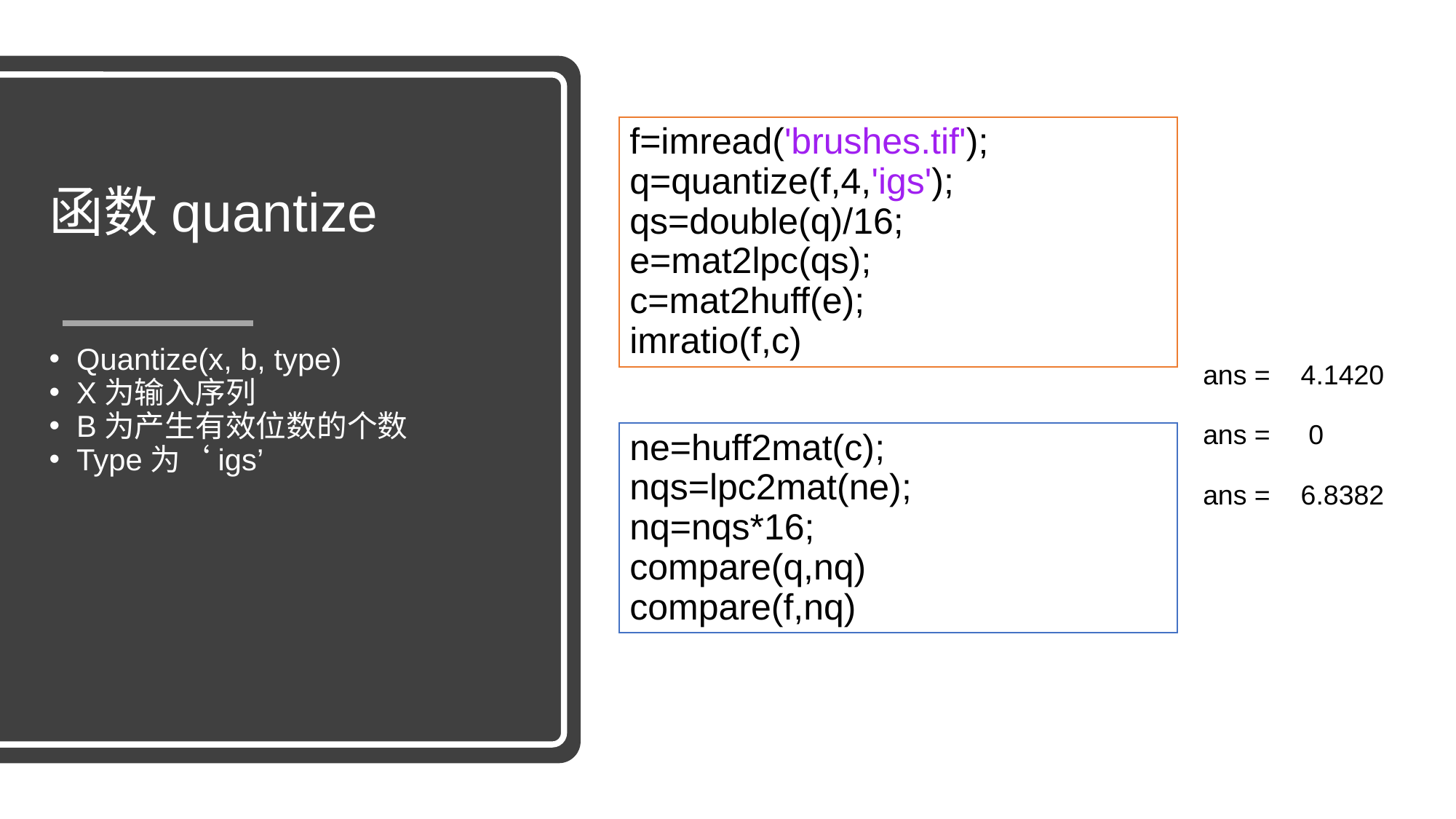

# 函数quantize
f=imread('brushes.tif');
q=quantize(f,4,'igs');
qs=double(q)/16;
e=mat2lpc(qs);
c=mat2huff(e);
imratio(f,c)

Quantize(x, b, type)
X为输入序列
B为产生有效位数的个数
Type为‘igs’
ans =    4.1420

ans =     0

ans =    6.8382
ne=huff2mat(c);
nqs=lpc2mat(ne);
nq=nqs*16;
compare(q,nq)
compare(f,nq)